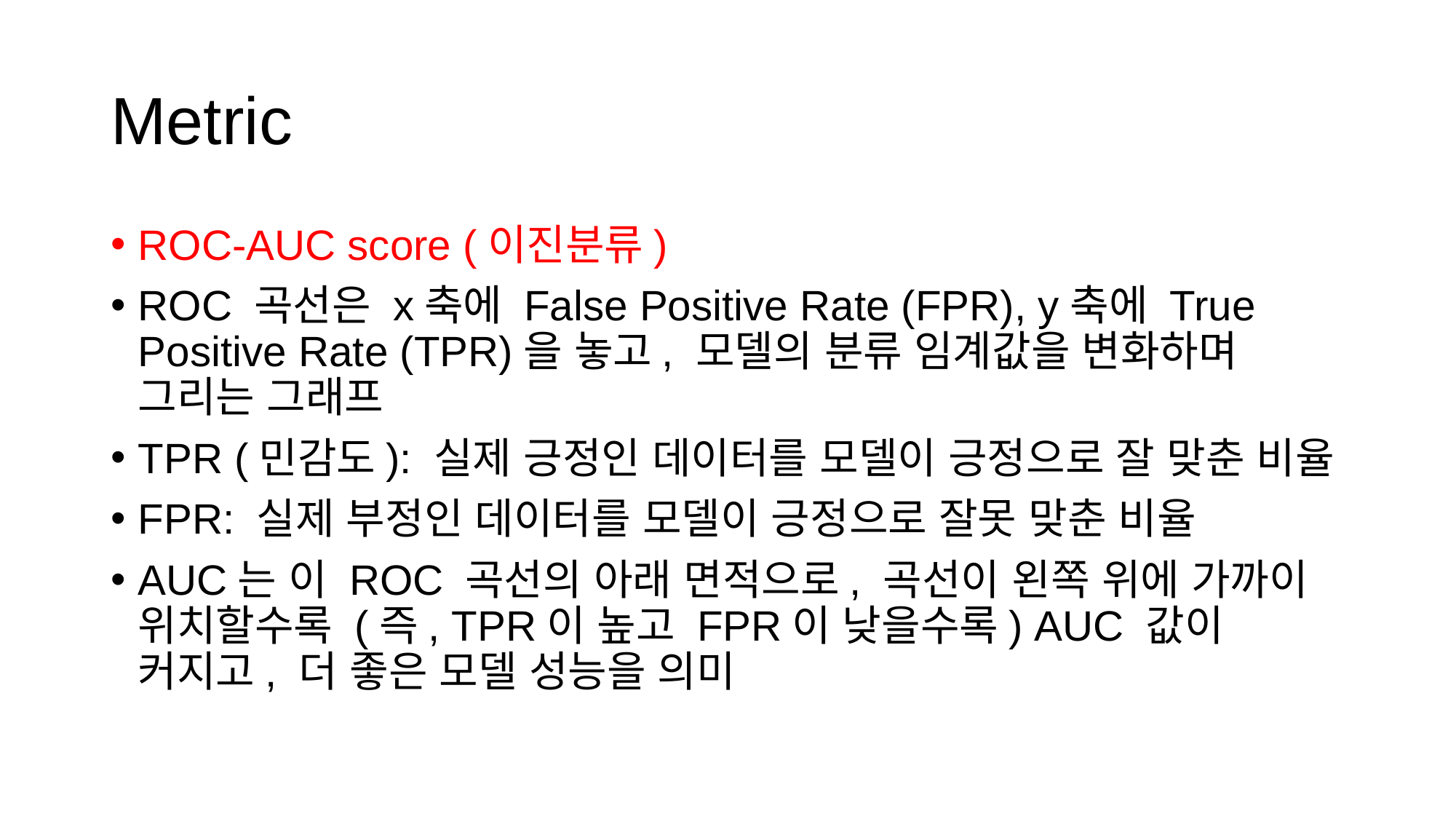

# Metric
ROC-AUC score (이진분류)
ROC 곡선은 x축에 False Positive Rate (FPR), y축에 True Positive Rate (TPR)을 놓고, 모델의 분류 임계값을 변화하며 그리는 그래프
TPR (민감도): 실제 긍정인 데이터를 모델이 긍정으로 잘 맞춘 비율
FPR: 실제 부정인 데이터를 모델이 긍정으로 잘못 맞춘 비율
AUC는 이 ROC 곡선의 아래 면적으로, 곡선이 왼쪽 위에 가까이 위치할수록 (즉, TPR이 높고 FPR이 낮을수록) AUC 값이 커지고, 더 좋은 모델 성능을 의미